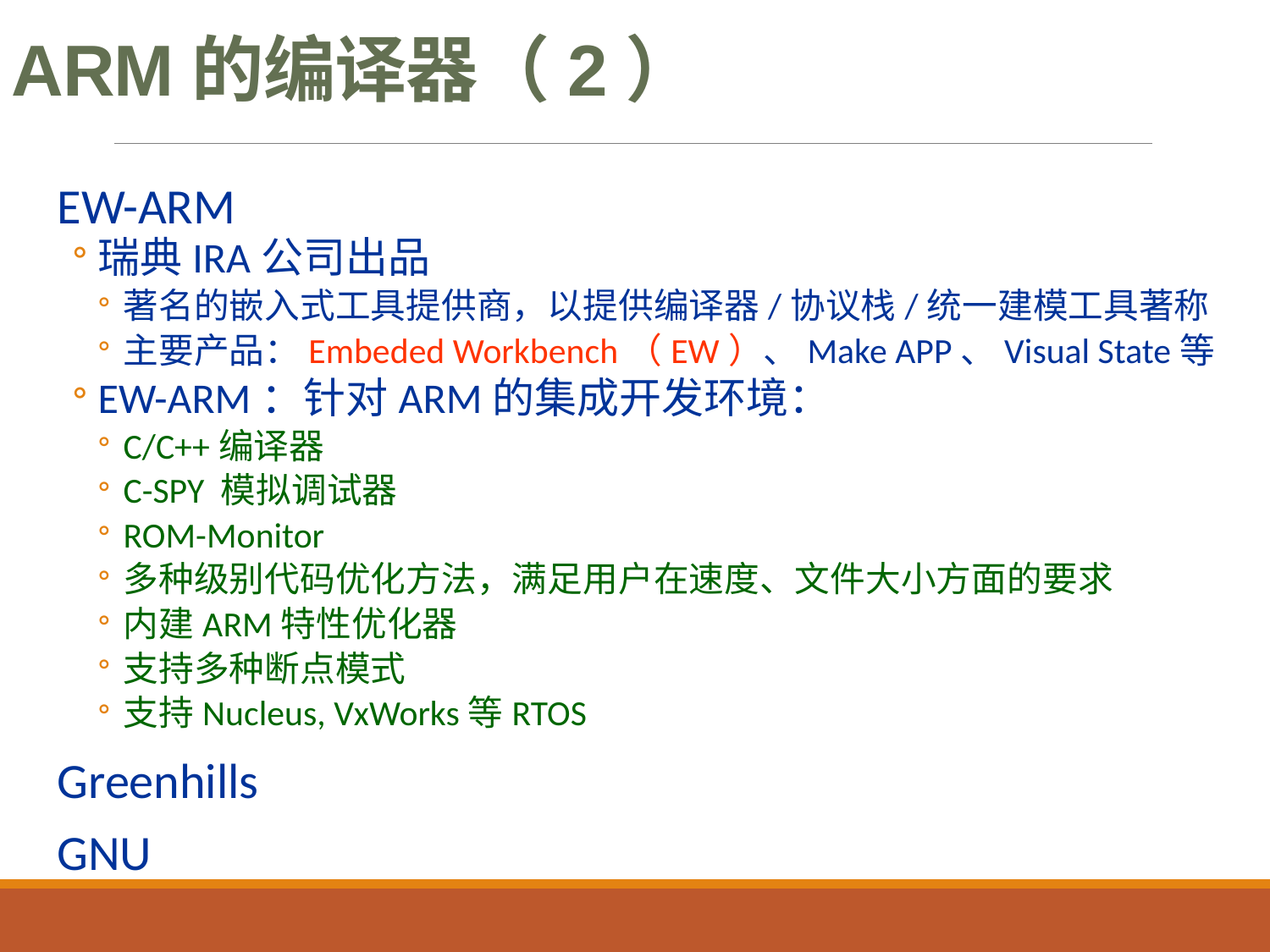

# ARM的编译器（2）
EW-ARM
瑞典IRA公司出品
著名的嵌入式工具提供商，以提供编译器/协议栈/统一建模工具著称
主要产品：Embeded Workbench（EW）、Make APP、Visual State等
EW-ARM：针对ARM的集成开发环境：
C/C++编译器
C-SPY 模拟调试器
ROM-Monitor
多种级别代码优化方法，满足用户在速度、文件大小方面的要求
内建ARM特性优化器
支持多种断点模式
支持Nucleus, VxWorks等RTOS
Greenhills
GNU